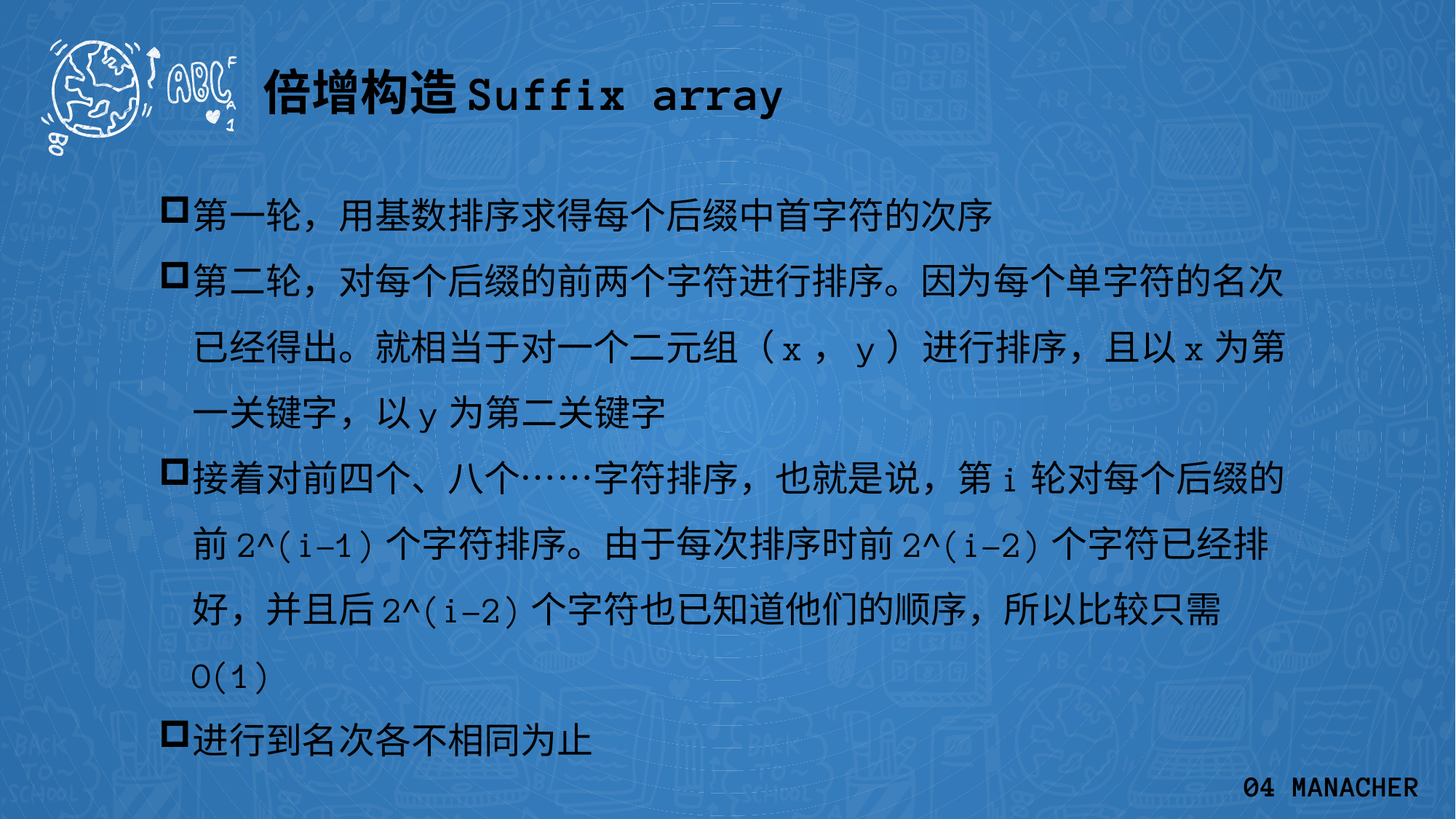

倍增构造Suffix array
第一轮，用基数排序求得每个后缀中首字符的次序
第二轮，对每个后缀的前两个字符进行排序。因为每个单字符的名次已经得出。就相当于对一个二元组（x，y）进行排序，且以x为第一关键字，以y为第二关键字
接着对前四个、八个……字符排序，也就是说，第i轮对每个后缀的前2^(i-1)个字符排序。由于每次排序时前2^(i-2)个字符已经排好，并且后2^(i-2)个字符也已知道他们的顺序，所以比较只需O(1)
进行到名次各不相同为止
04 MANACHER